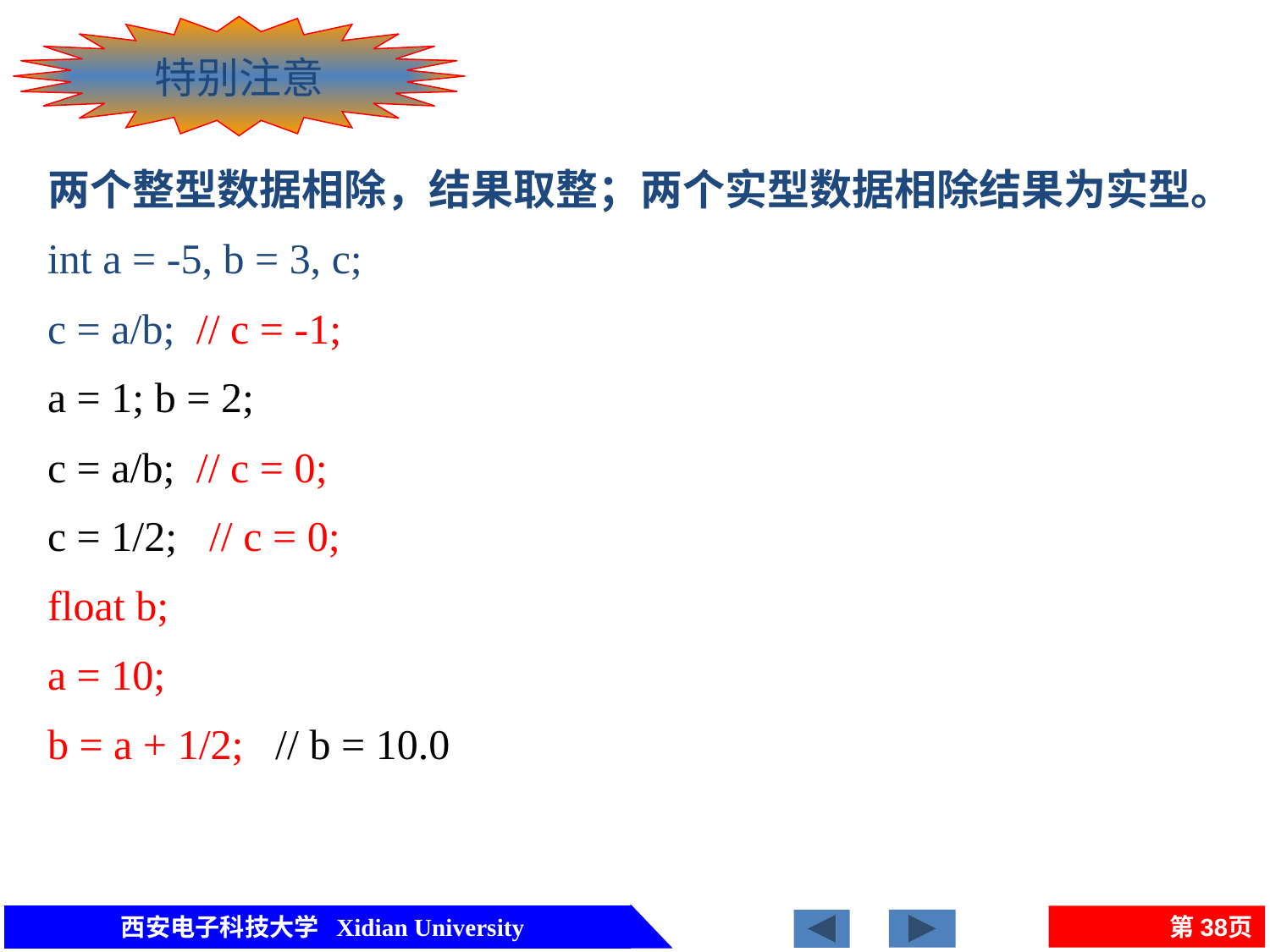

特别注意

两个整型数据相除，结果取整；两个实型数据相除结果为实型。
int a = -5, b = 3, c;
c = a/b;  // c = -1;
a = 1; b = 2;
c = a/b;  // c = 0;
c = 1/2;   // c = 0;
float b;
a = 10;
b = a + 1/2;   // b = 10.0